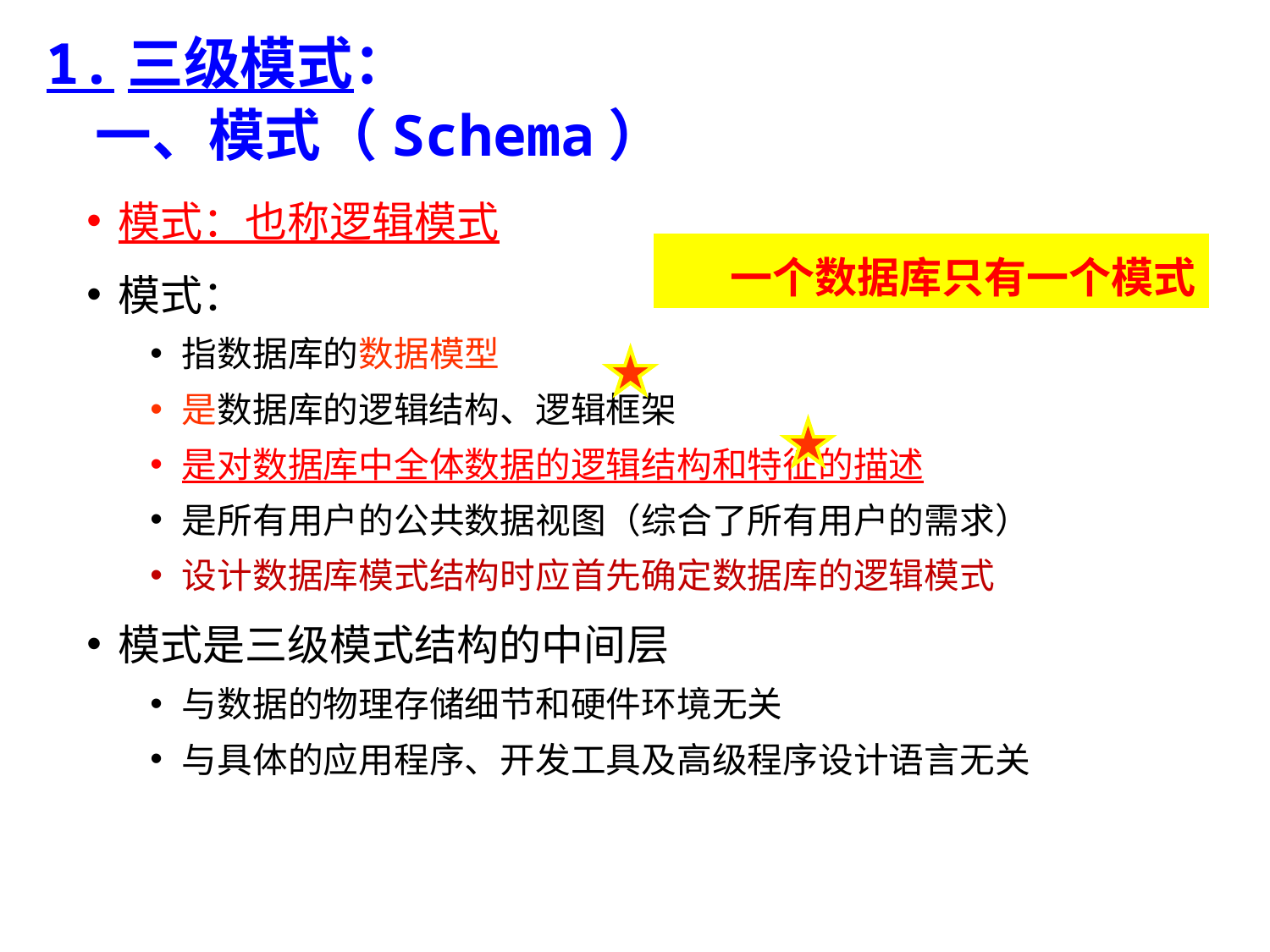

1.三级模式：
# 一、模式（Schema）
模式：也称逻辑模式
模式：
指数据库的数据模型
是数据库的逻辑结构、逻辑框架
是对数据库中全体数据的逻辑结构和特征的描述
是所有用户的公共数据视图（综合了所有用户的需求）
设计数据库模式结构时应首先确定数据库的逻辑模式
模式是三级模式结构的中间层
与数据的物理存储细节和硬件环境无关
与具体的应用程序、开发工具及高级程序设计语言无关
一个数据库只有一个模式